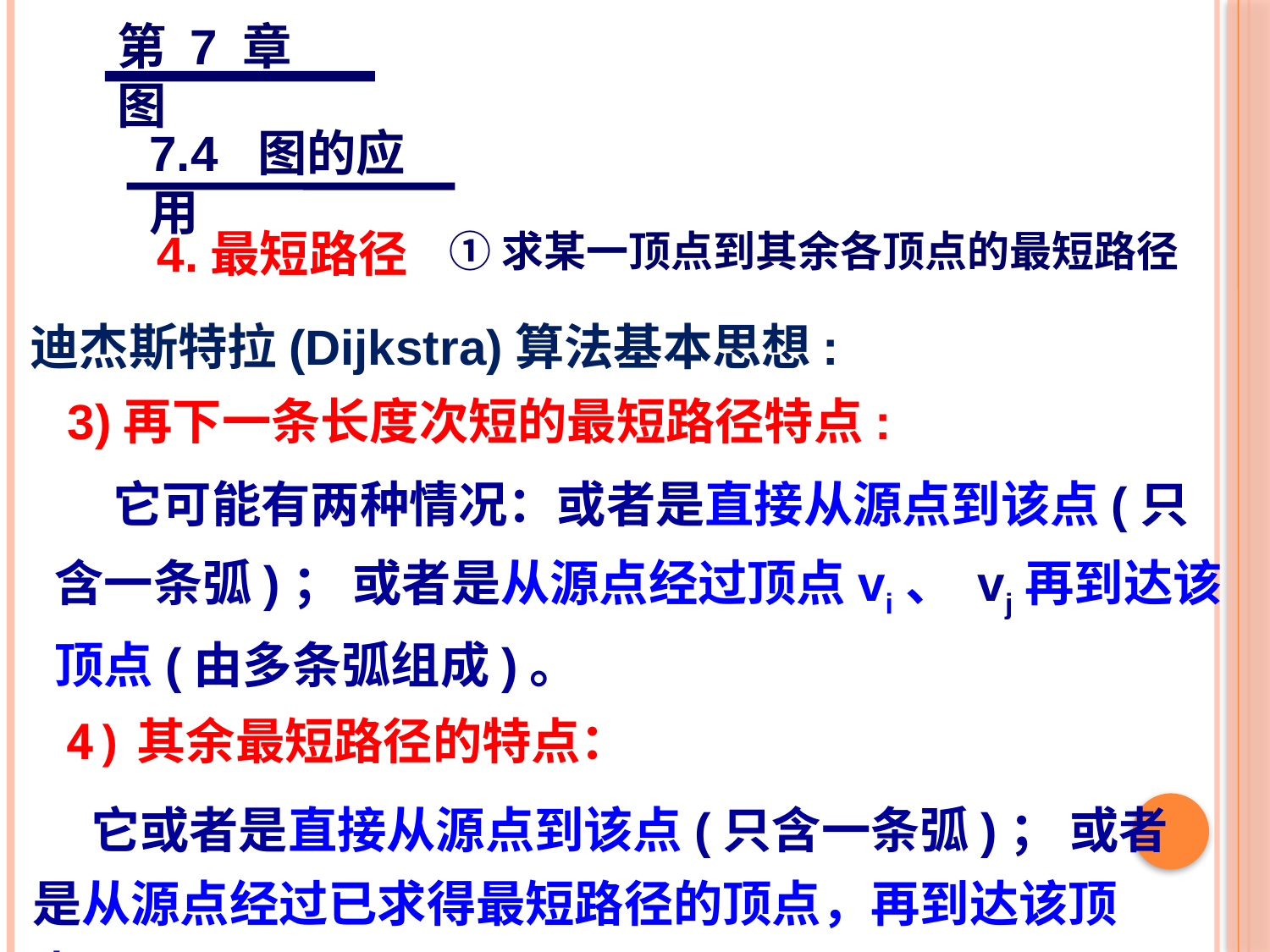

第 7 章  图

7.4  图的应用

4.最短路径
①求某一顶点到其余各顶点的最短路径
迪杰斯特拉(Dijkstra)算法基本思想:
# 3)再下一条长度次短的最短路径特点:
   它可能有两种情况：或者是直接从源点到该点(只含一条弧)； 或者是从源点经过顶点vi、 vj再到达该顶点(由多条弧组成)。
4)其余最短路径的特点：
   它或者是直接从源点到该点(只含一条弧)； 或者
是从源点经过已求得最短路径的顶点，再到达该顶点。